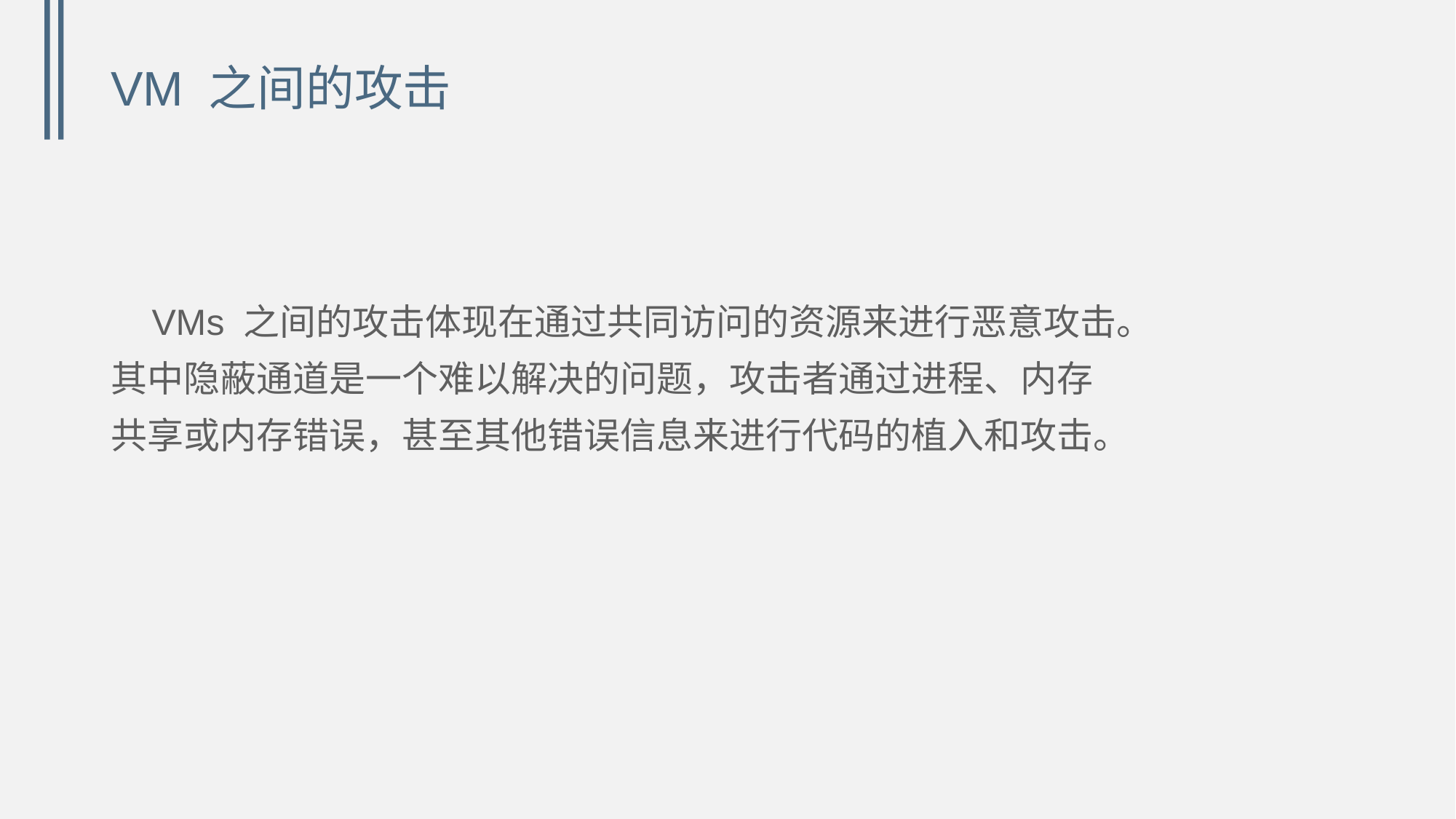

# VM 之间的攻击
    VMs 之间的攻击体现在通过共同访问的资源来进行恶意攻击。其中隐蔽通道是一个难以解决的问题，攻击者通过进程、内存共享或内存错误，甚至其他错误信息来进行代码的植入和攻击。